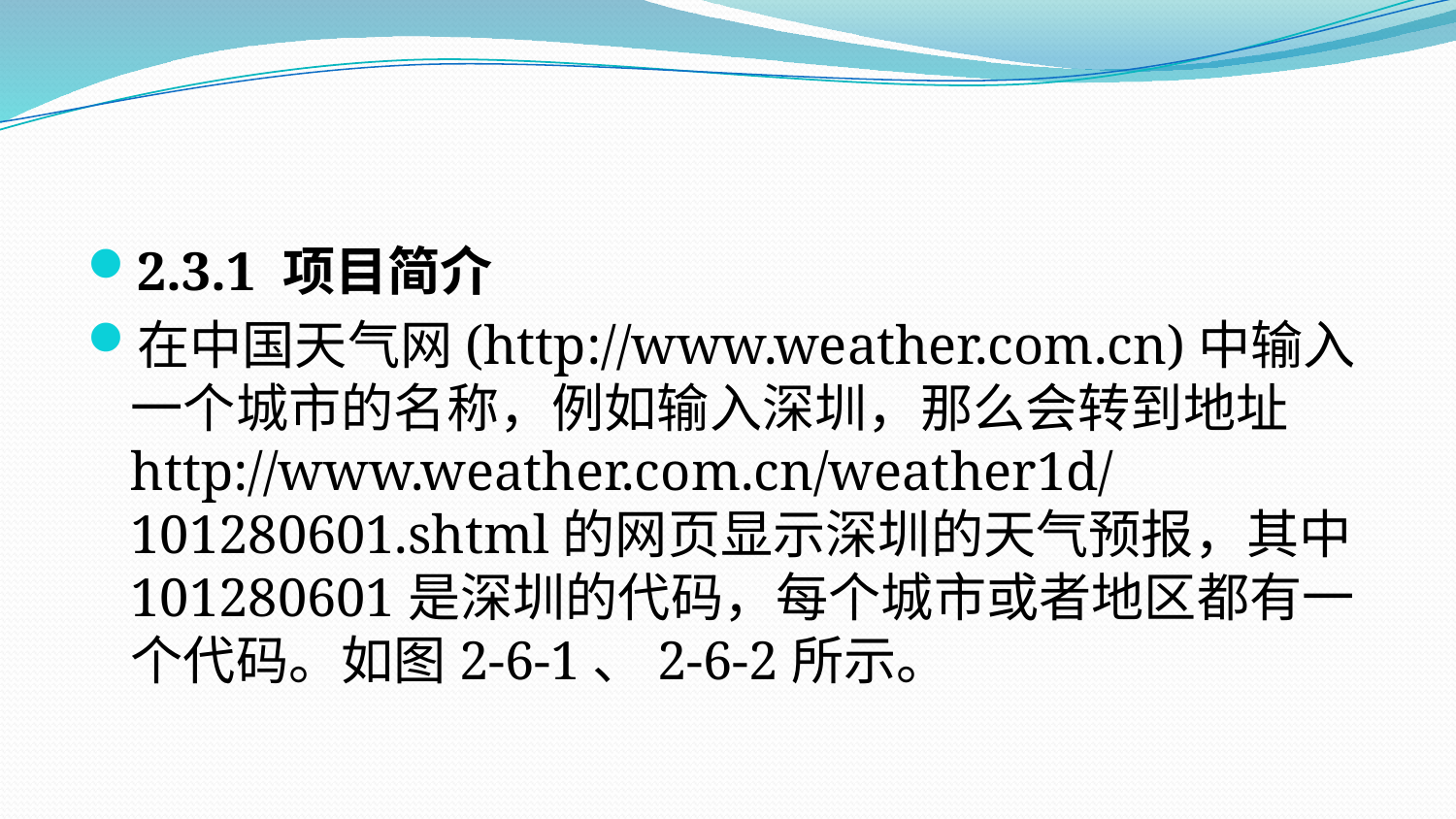

#
2.3.1 项目简介
在中国天气网(http://www.weather.com.cn)中输入一个城市的名称，例如输入深圳，那么会转到地址http://www.weather.com.cn/weather1d/101280601.shtml的网页显示深圳的天气预报，其中101280601是深圳的代码，每个城市或者地区都有一个代码。如图2-6-1、2-6-2所示。